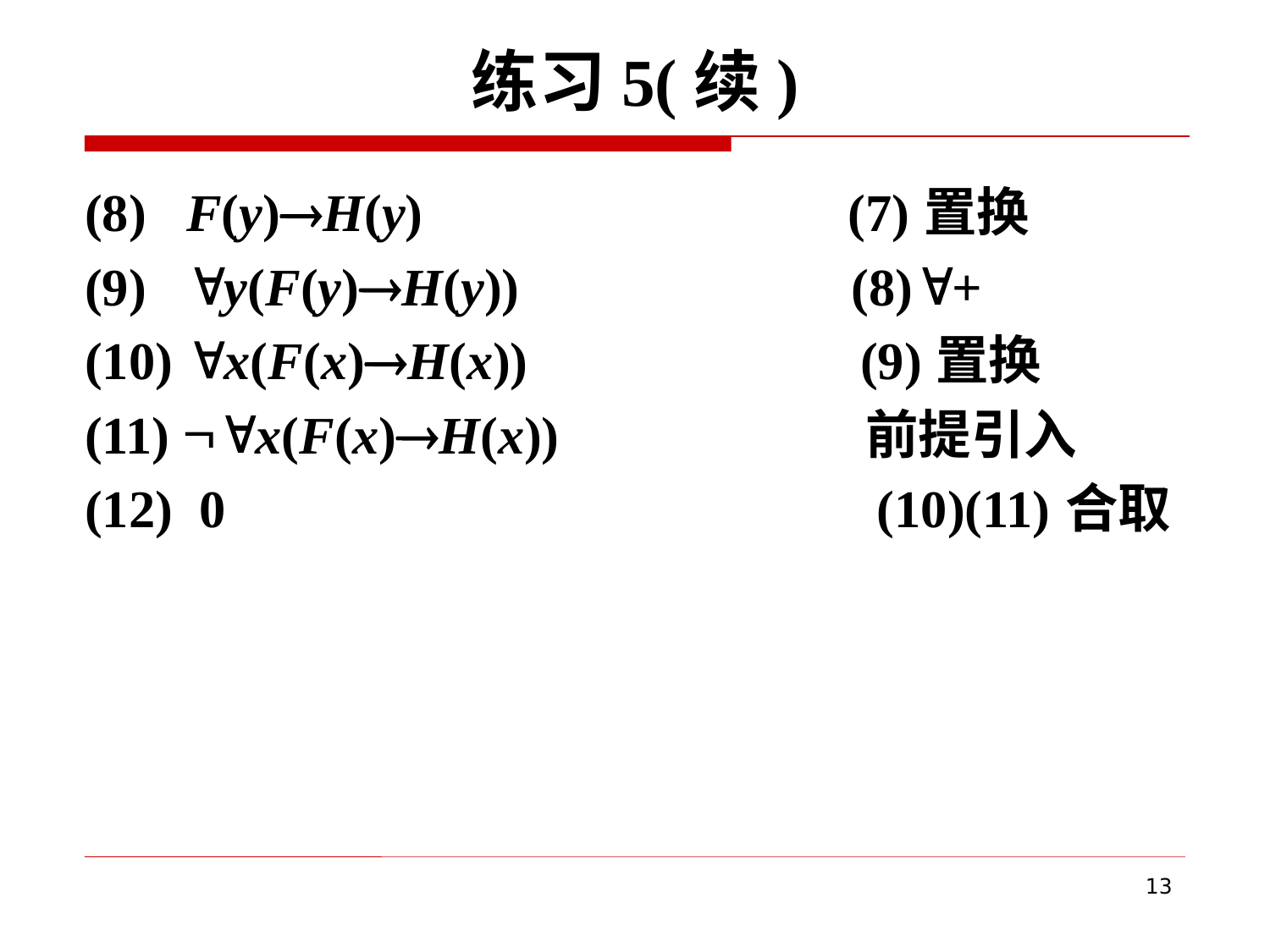

# 练习5(续)
(8)   F(y)→H(y)                                (7)置换
(9)   ∀y(F(y)→H(y))                         (8)∀+
(10) ∀x(F(x)→H(x))                         (9)置换
(11) ¬∀x(F(x)→H(x))                      前提引入
(12)  0                                                 (10)(11)合取
13